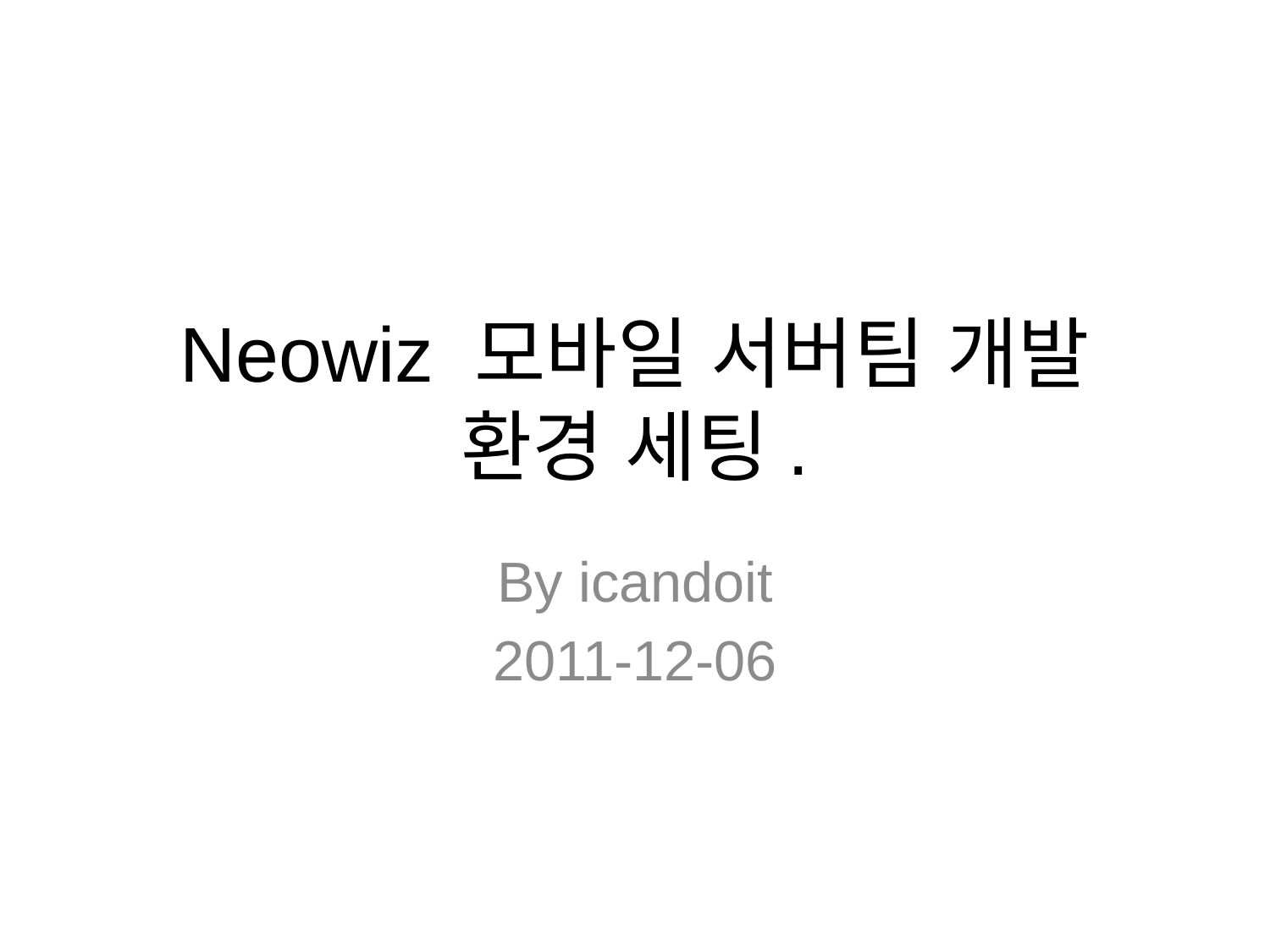

# Neowiz 모바일 서버팀 개발 환경 세팅.
By icandoit
2011-12-06